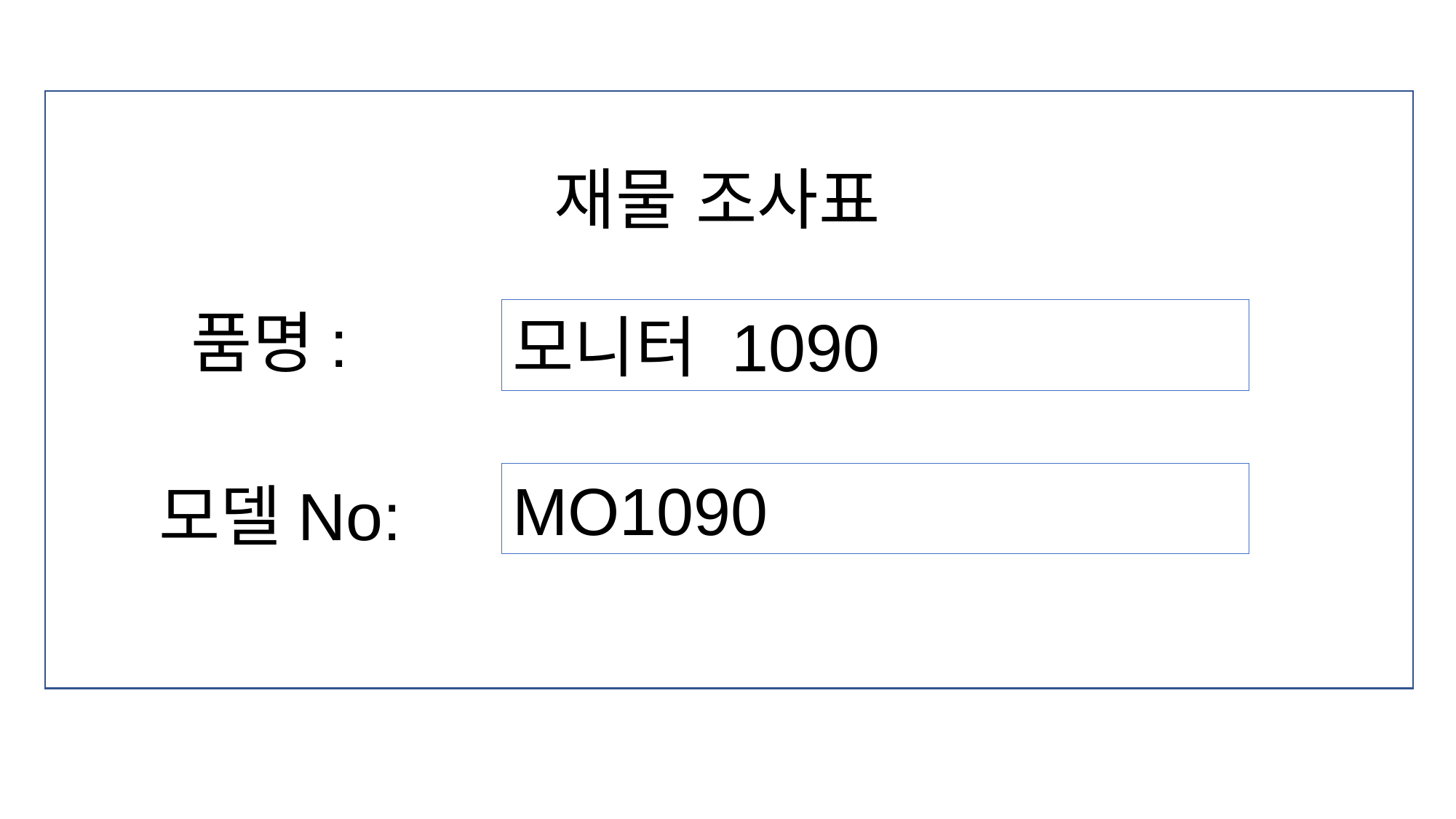

재물 조사표
품명:
모니터 1090
MO1090
모델No: